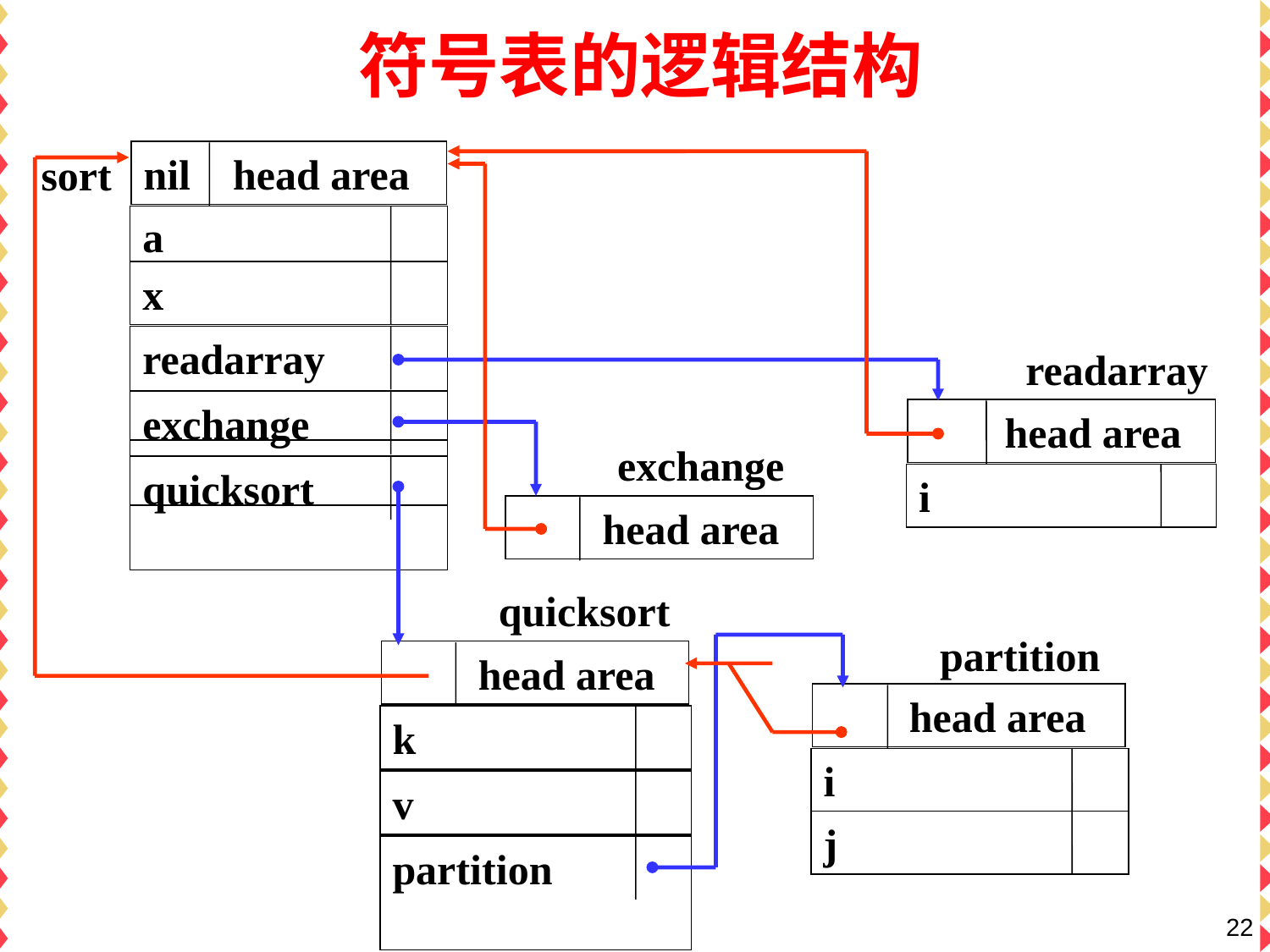

# 符号表的逻辑结构
nil    head area

sort

a

x

readarray

readarray
        head area

exchange

exchange
        head area

quicksort

i

quicksort
        head area

partition
        head area

k

i

v

j

partition

22